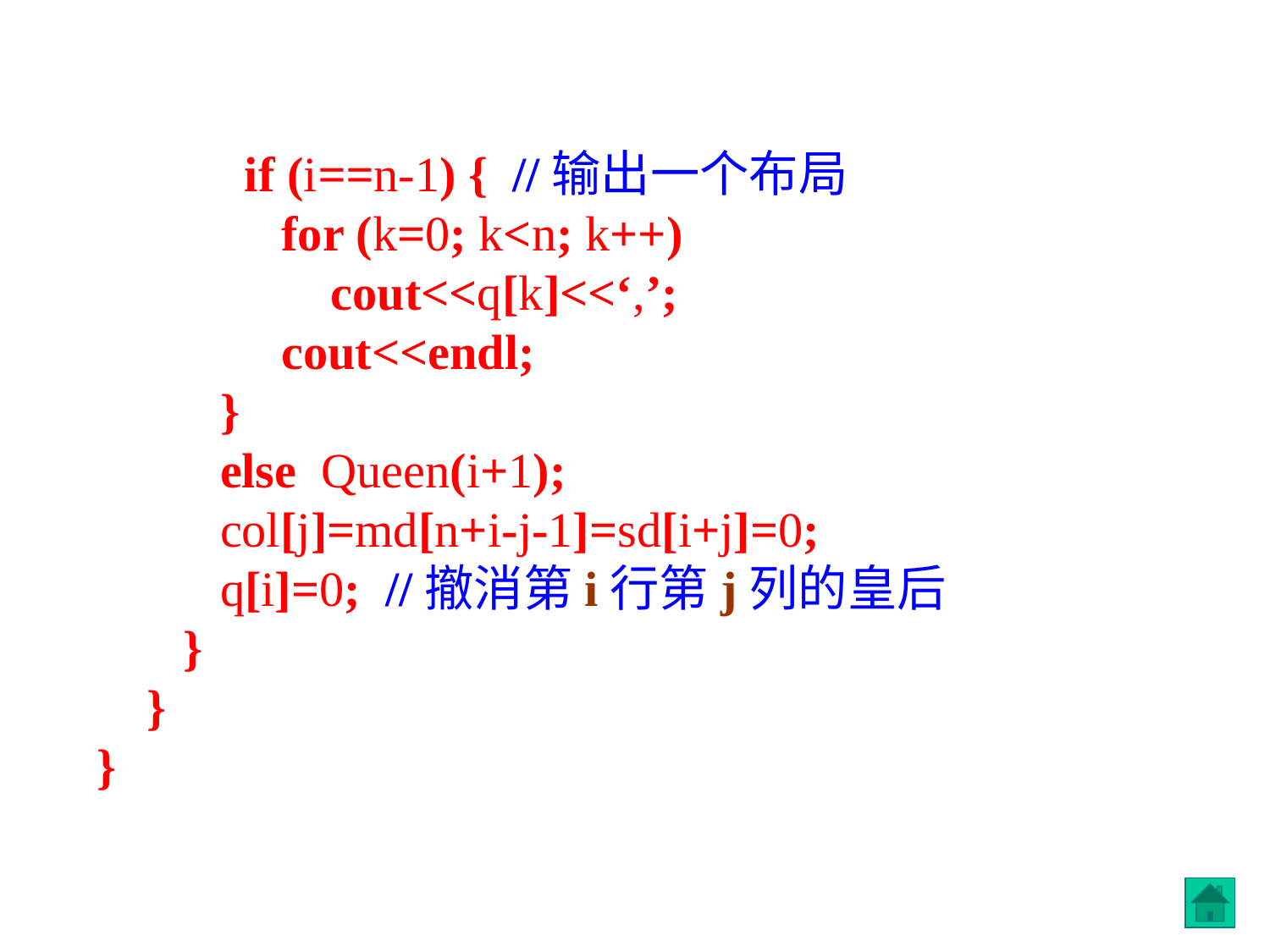

if (i==n-1) {  //输出一个布局
               for (k=0; k<n; k++)
                   cout<<q[k]<<‘,’;
               cout<<endl;
          }
          else  Queen(i+1);
          col[j]=md[n+i-j-1]=sd[i+j]=0;
          q[i]=0;  //撤消第i行第j列的皇后
       }
    }
}